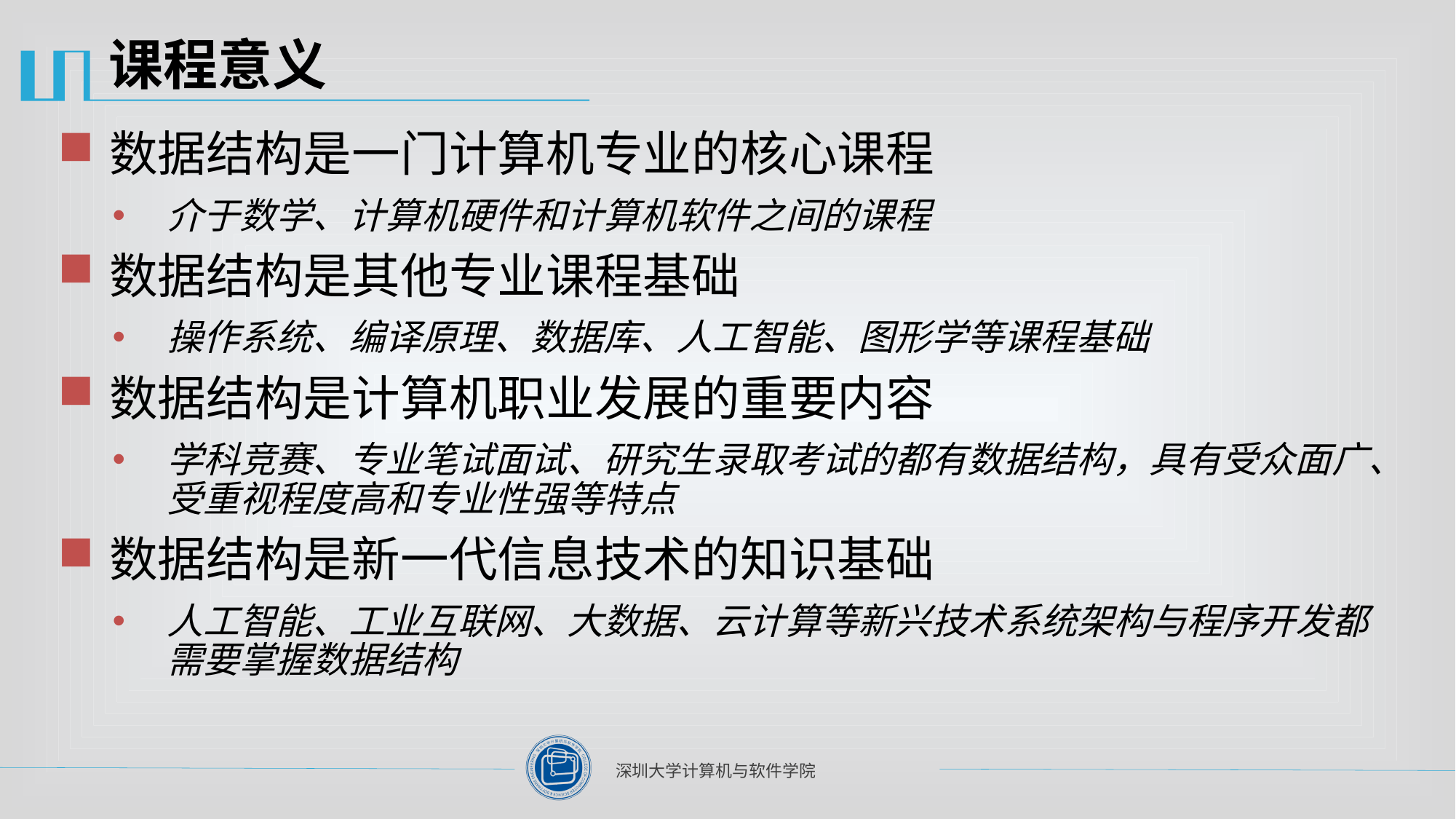

课程意义
数据结构是一门计算机专业的核心课程
介于数学、计算机硬件和计算机软件之间的课程
数据结构是其他专业课程基础
操作系统、编译原理、数据库、人工智能、图形学等课程基础
数据结构是计算机职业发展的重要内容
学科竞赛、专业笔试面试、研究生录取考试的都有数据结构，具有受众面广、受重视程度高和专业性强等特点
数据结构是新一代信息技术的知识基础
人工智能、工业互联网、大数据、云计算等新兴技术系统架构与程序开发都需要掌握数据结构
4